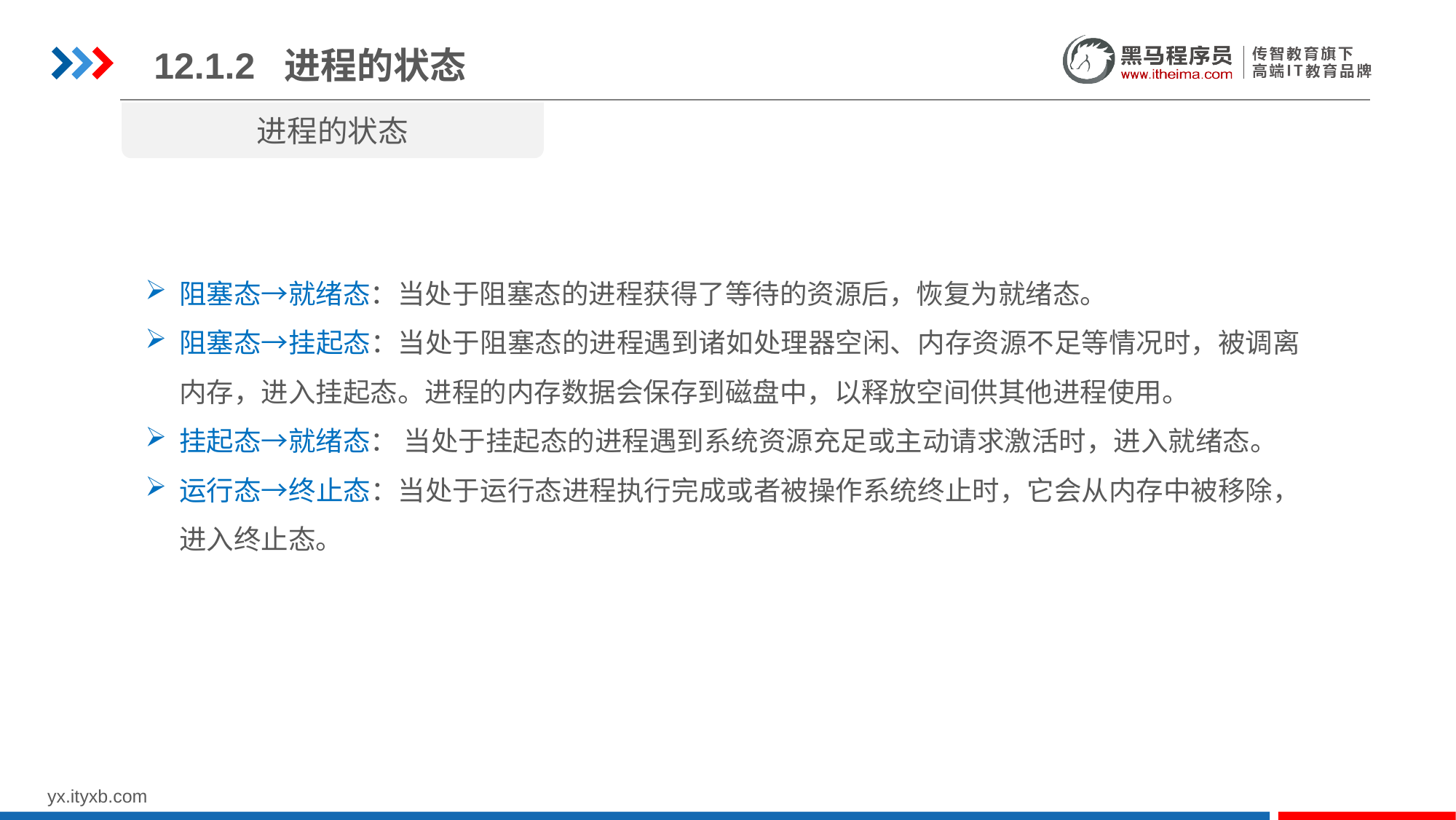

12.1.2  进程的状态

进程的状态
阻塞态→就绪态：当处于阻塞态的进程获得了等待的资源后，恢复为就绪态。
阻塞态→挂起态：当处于阻塞态的进程遇到诸如处理器空闲、内存资源不足等情况时，被调离内存，进入挂起态。进程的内存数据会保存到磁盘中，以释放空间供其他进程使用。
挂起态→就绪态： 当处于挂起态的进程遇到系统资源充足或主动请求激活时，进入就绪态。
运行态→终止态：当处于运行态进程执行完成或者被操作系统终止时，它会从内存中被移除，进入终止态。